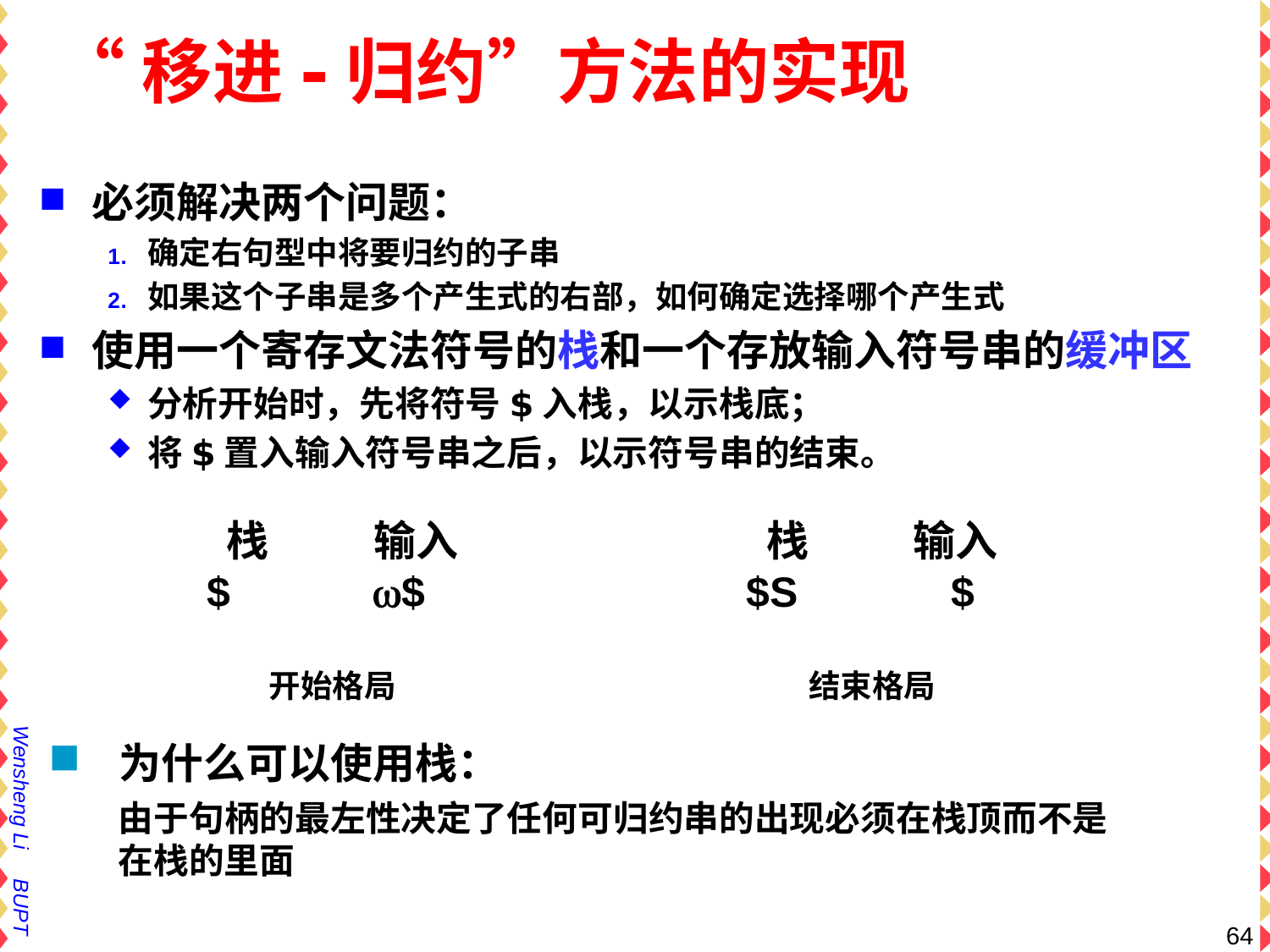

“移进-归约”方法的实现
必须解决两个问题：
确定右句型中将要归约的子串
如果这个子串是多个产生式的右部，如何确定选择哪个产生式
使用一个寄存文法符号的栈和一个存放输入符号串的缓冲区
分析开始时，先将符号$入栈，以示栈底；
将$置入输入符号串之后，以示符号串的结束。
 栈           输入
$            ω$

开始格局
 栈           输入
$S             $

结束格局
  为什么可以使用栈：
由于句柄的最左性决定了任何可归约串的出现必须在栈顶而不是在栈的里面
64